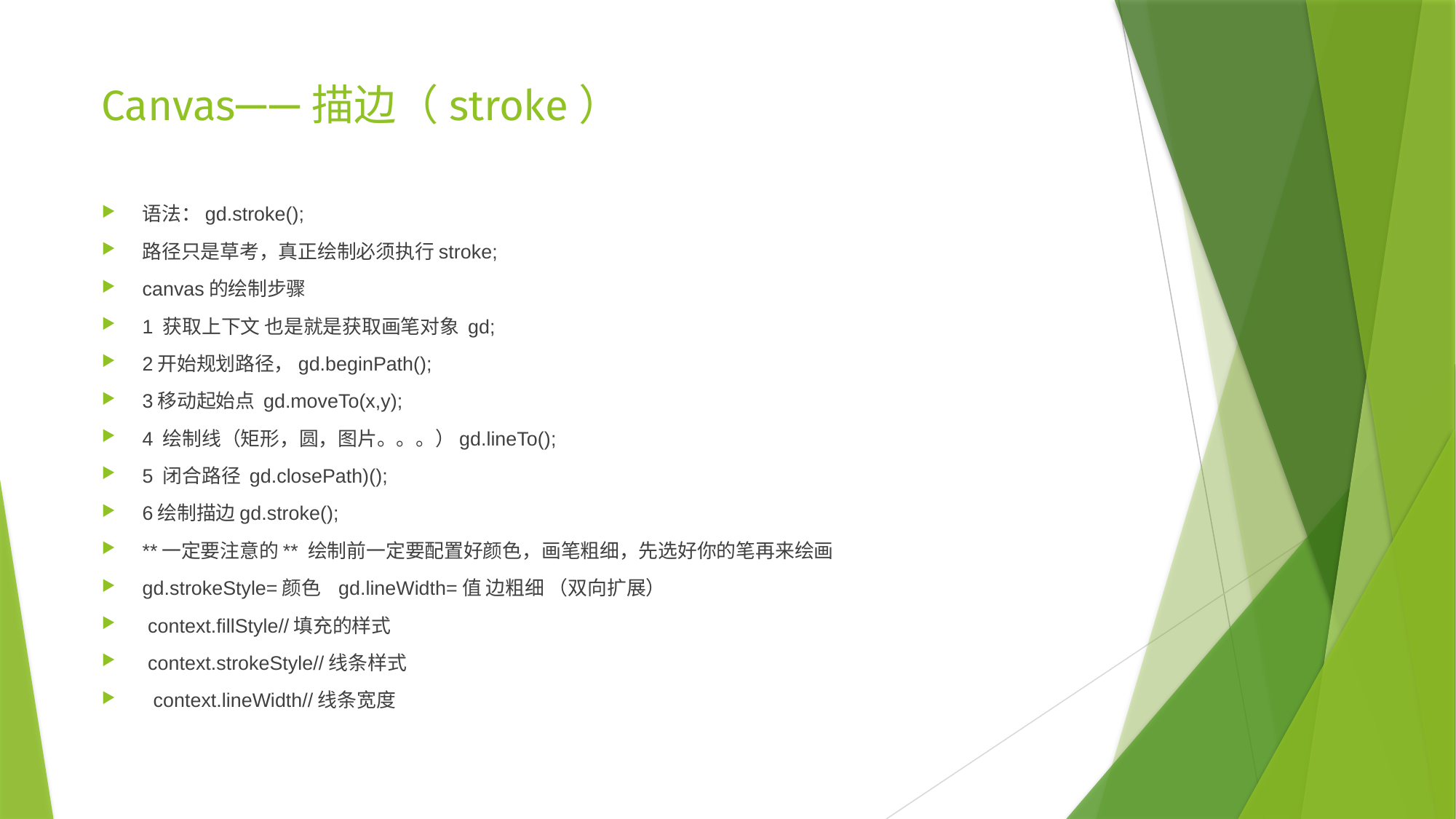

# Canvas——描边（stroke）
语法：gd.stroke();
路径只是草考，真正绘制必须执行stroke;
canvas的绘制步骤
1 获取上下文 也是就是获取画笔对象 gd;
2开始规划路径，gd.beginPath();
3移动起始点 gd.moveTo(x,y);
4 绘制线（矩形，圆，图片。。。）gd.lineTo();
5 闭合路径 gd.closePath)();
6绘制描边gd.stroke();
**一定要注意的** 绘制前一定要配置好颜色，画笔粗细，先选好你的笔再来绘画
gd.strokeStyle=颜色   gd.lineWidth=值 边粗细 （双向扩展）
 context.fillStyle//填充的样式
 context.strokeStyle//线条样式
  context.lineWidth//线条宽度